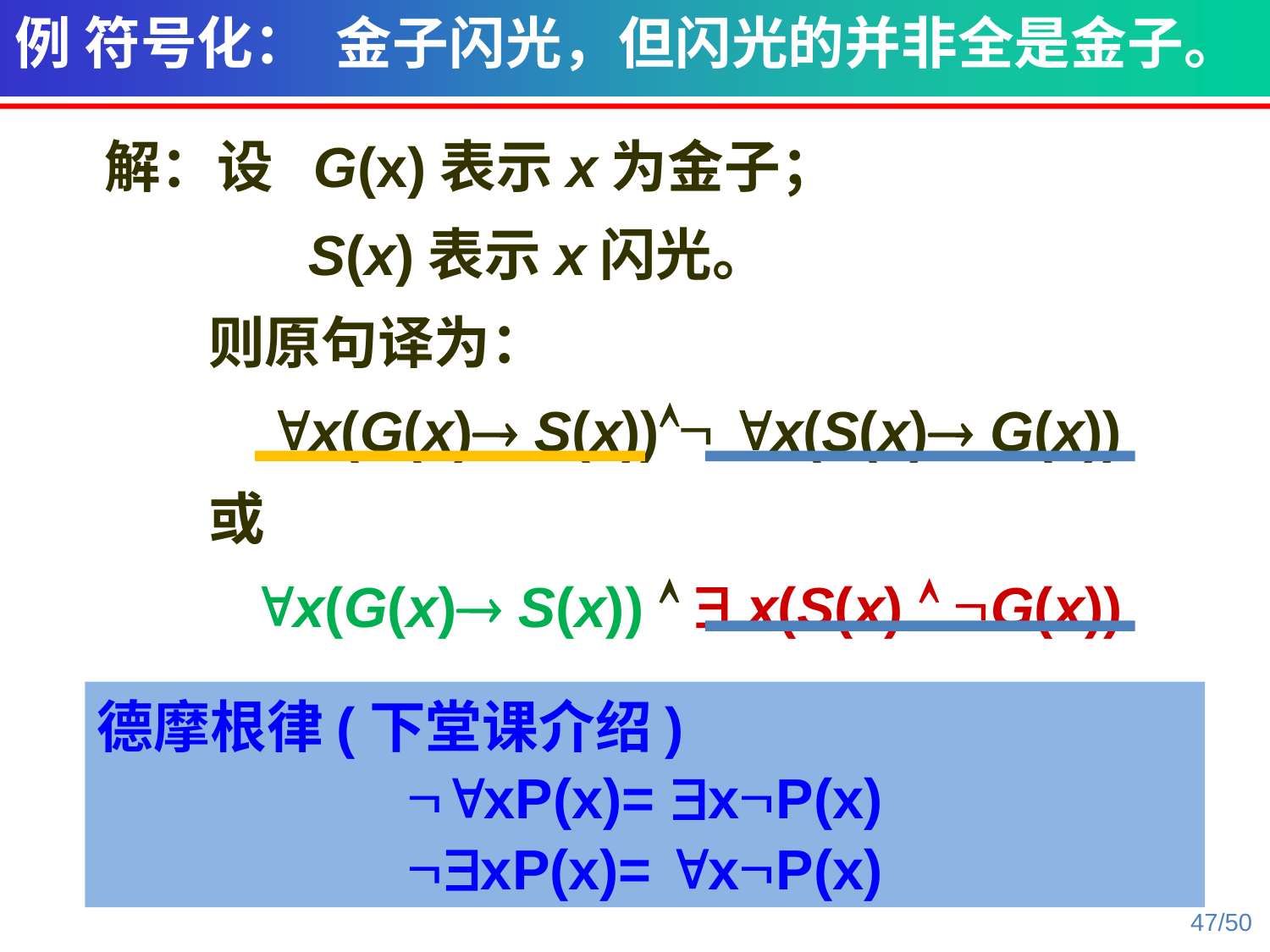

例 符号化：  金子闪光，但闪光的并非全是金子。
解：设  G(x)表示x为金子；
             S(x)表示x闪光。
       则原句译为：
      ∀x(G(x)→ S(x))∧¬ ∀x(S(x)→ G(x))
       或
     ∀x(G(x)→ S(x)) ∧ ∃ x(S(x) ∧ ¬G(x))

德摩根律(下堂课介绍)
¬∀xP(x)= ∃x¬P(x)
¬∃xP(x)= ∀x¬P(x)
47/50